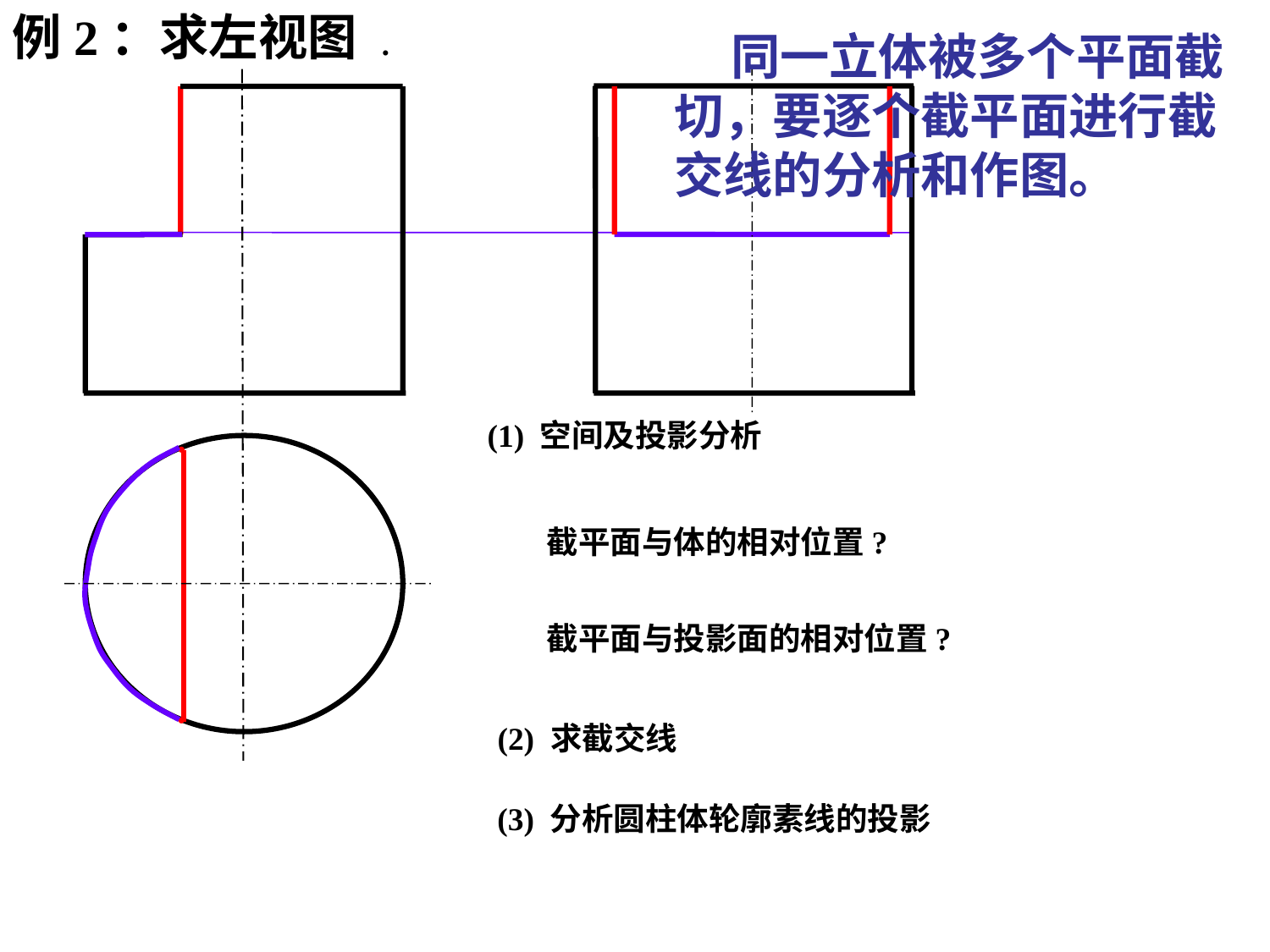

例2：求左视图  .
    同一立体被多个平面截切，要逐个截平面进行截交线的分析和作图。

(1) 空间及投影分析
●
●

截平面与体的相对位置?

截平面与投影面的相对位置?
(2) 求截交线
(3) 分析圆柱体轮廓素线的投影